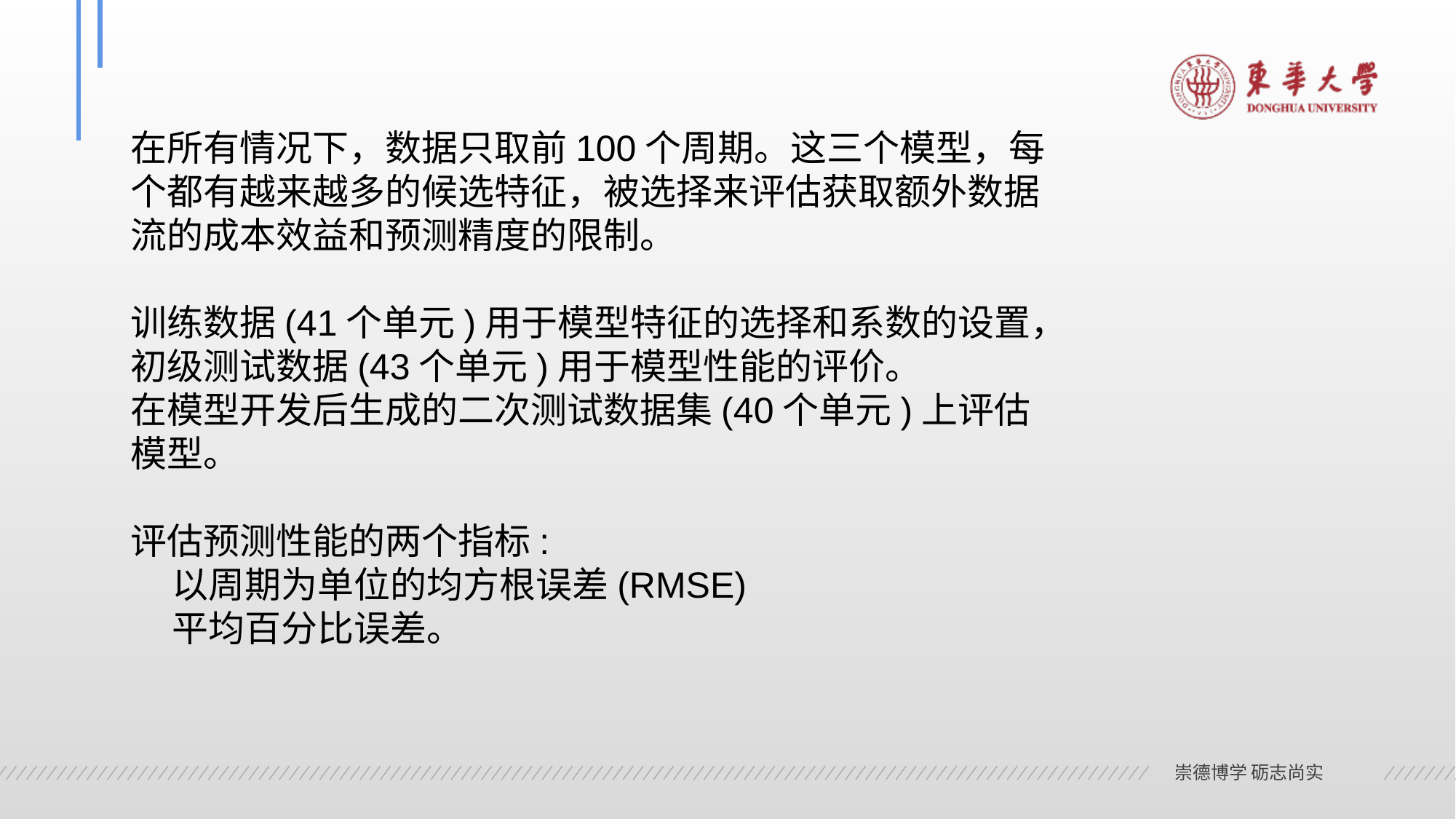

在所有情况下，数据只取前100个周期。这三个模型，每个都有越来越多的候选特征，被选择来评估获取额外数据流的成本效益和预测精度的限制。

训练数据(41个单元)用于模型特征的选择和系数的设置，初级测试数据(43个单元)用于模型性能的评价。
在模型开发后生成的二次测试数据集(40个单元)上评估模型。

评估预测性能的两个指标:
    以周期为单位的均方根误差(RMSE)
    平均百分比误差。